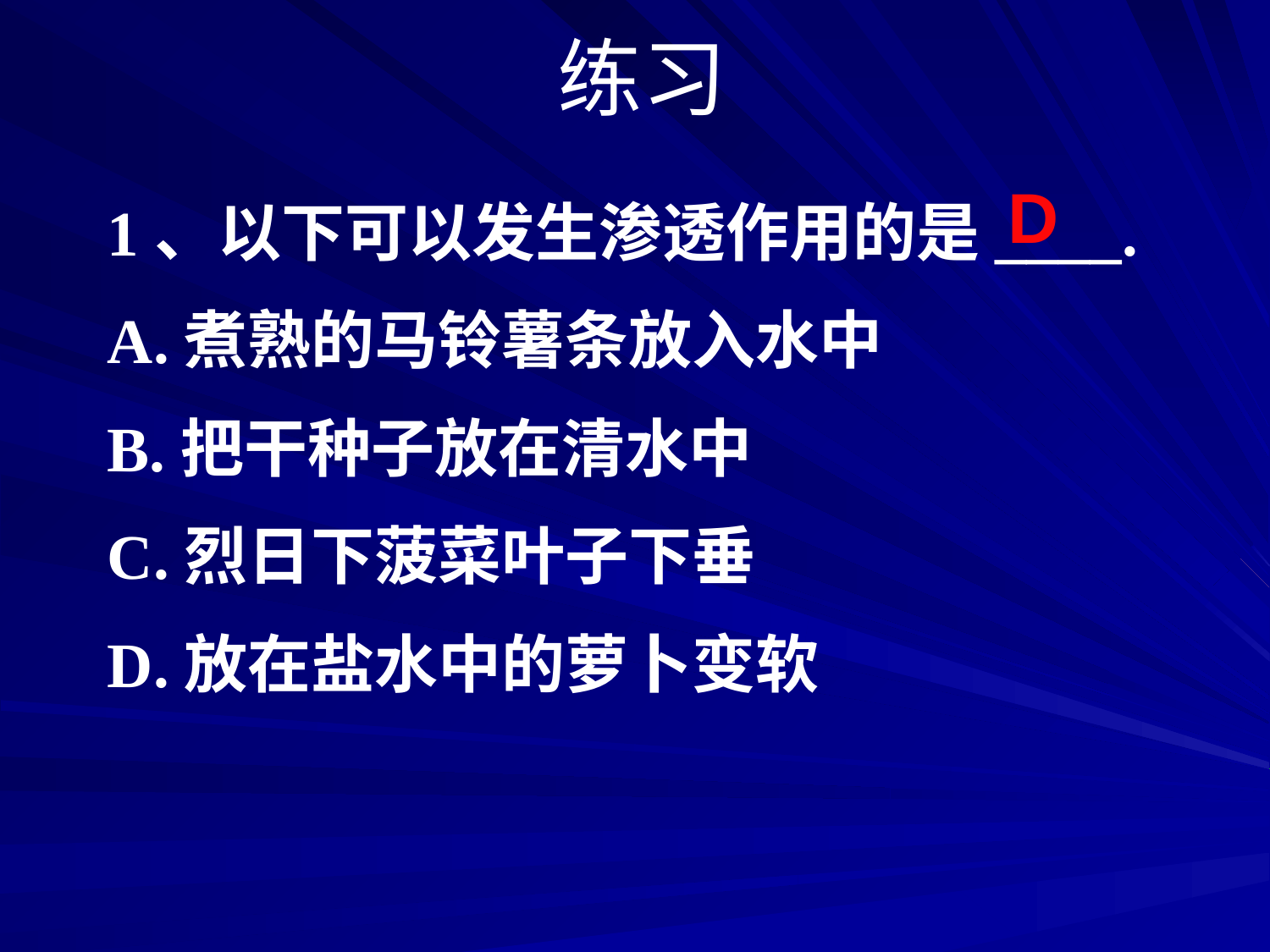

练习
D
1、以下可以发生渗透作用的是____.
A.煮熟的马铃薯条放入水中
B.把干种子放在清水中
C.烈日下菠菜叶子下垂
D.放在盐水中的萝卜变软